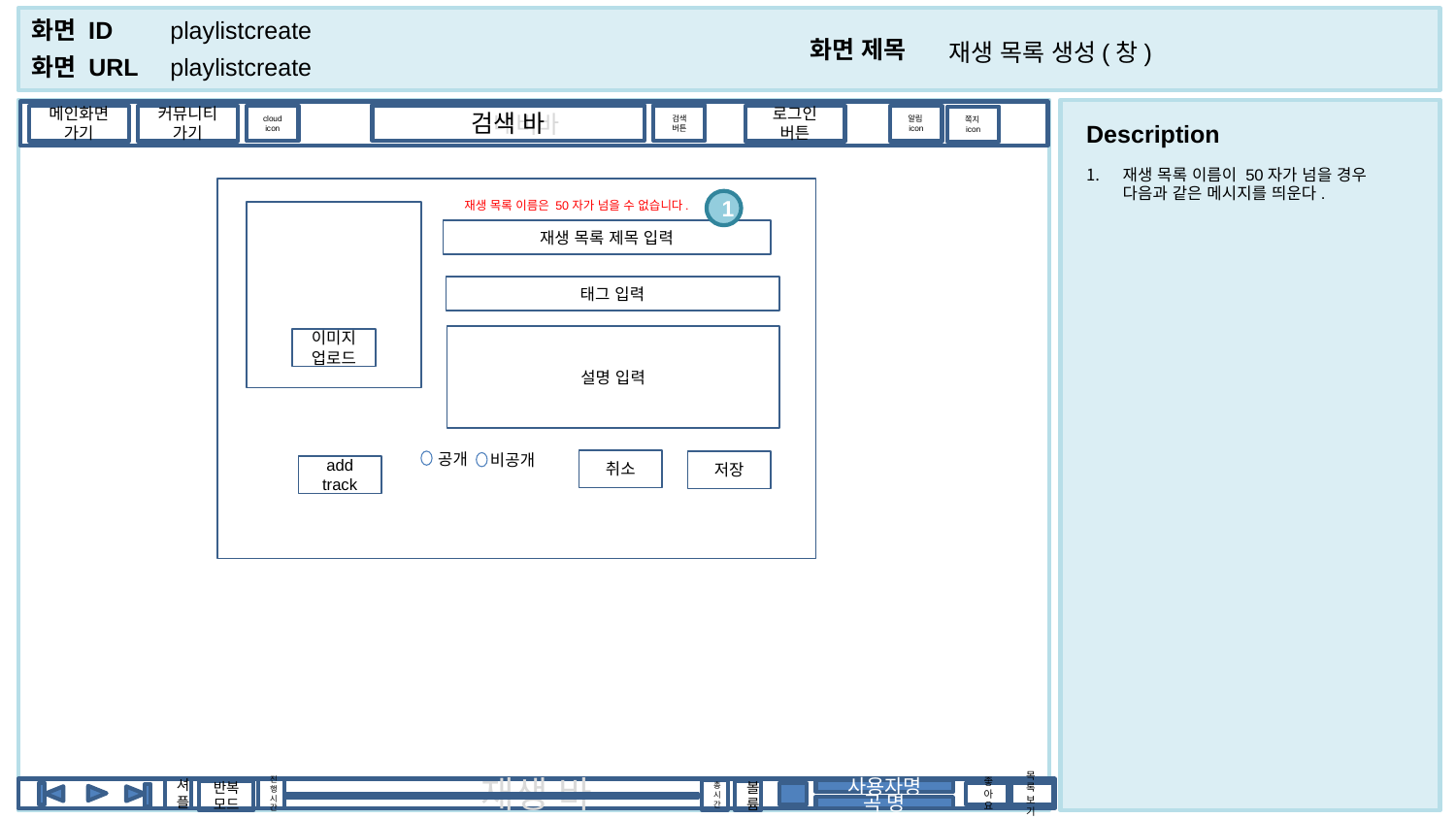

playlistcreate
재생 목록 생성(창)
playlistcreate
      네비바
검색 바
검색
버튼
cloud
icon
메인화면
가기
커뮤니티가기
로그인
버튼
알림icon
쪽지icon
재생 목록 이름이 50자가 넘을 경우 다음과 같은 메시지를 띄운다.

재생 목록 이름은 50자가 넘을 수 없습니다.
1

재생 목록 제목 입력
태그 입력
설명 입력
이미지 업로드
공개
비공개
취소

저장

add track
셔플
진행시간
재생 바
총시간
사용자명
볼륨
반복 모드

좋아요
목록
보기

곡 명